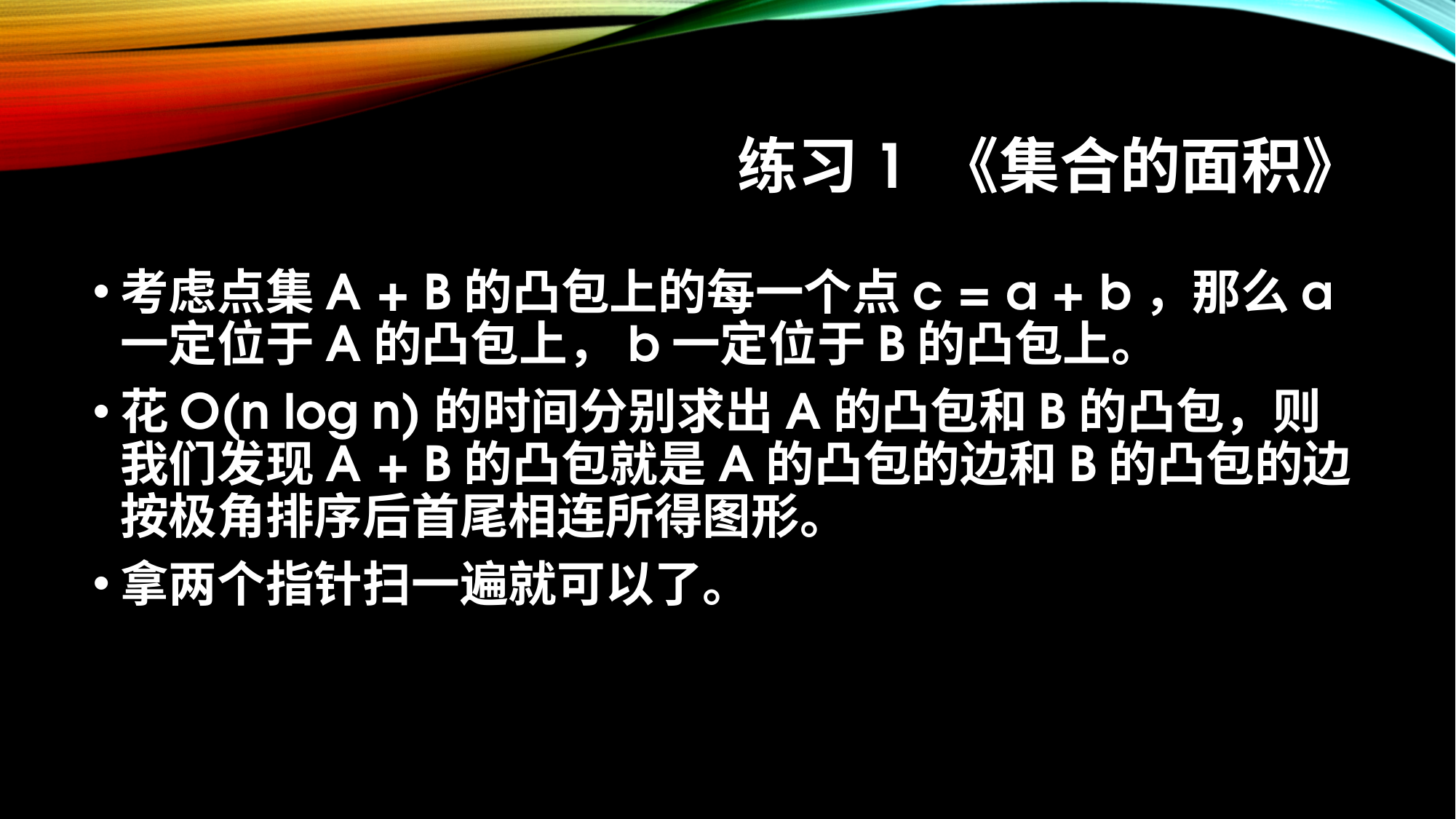

# 练习1 《集合的面积》
考虑点集A + B的凸包上的每一个点c = a + b，那么a一定位于A的凸包上，b一定位于B的凸包上。
花O(n log n)的时间分别求出A的凸包和B的凸包，则我们发现A + B的凸包就是A的凸包的边和B的凸包的边按极角排序后首尾相连所得图形。
拿两个指针扫一遍就可以了。